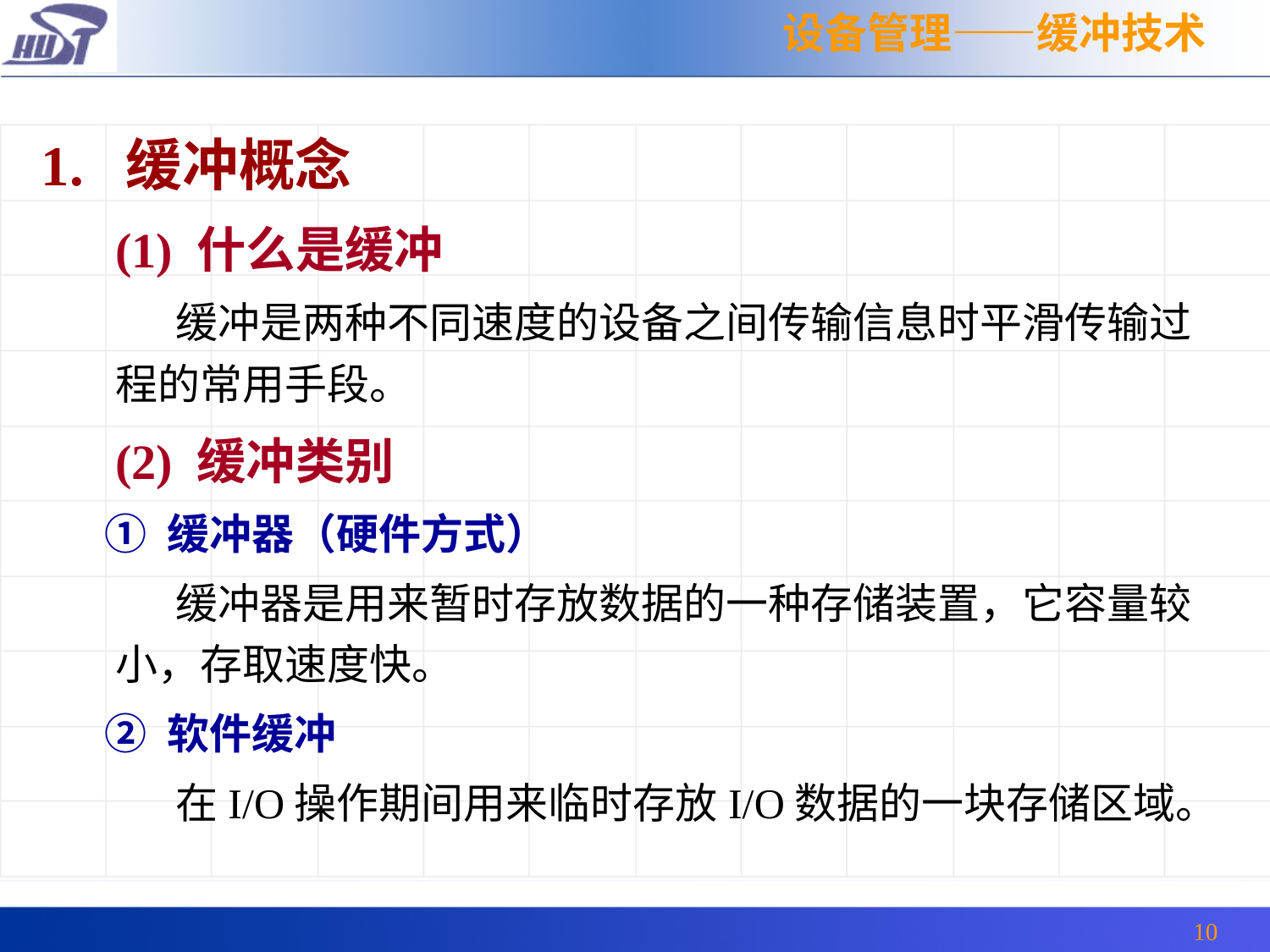

设备管理——缓冲技术
1.  缓冲概念
      (1) 什么是缓冲
             缓冲是两种不同速度的设备之间传输信息时平滑传输过程的常用手段。
      (2) 缓冲类别
① 缓冲器（硬件方式）
             缓冲器是用来暂时存放数据的一种存储装置，它容量较小，存取速度快。
② 软件缓冲
             在I/O操作期间用来临时存放I/O数据的一块存储区域。
10